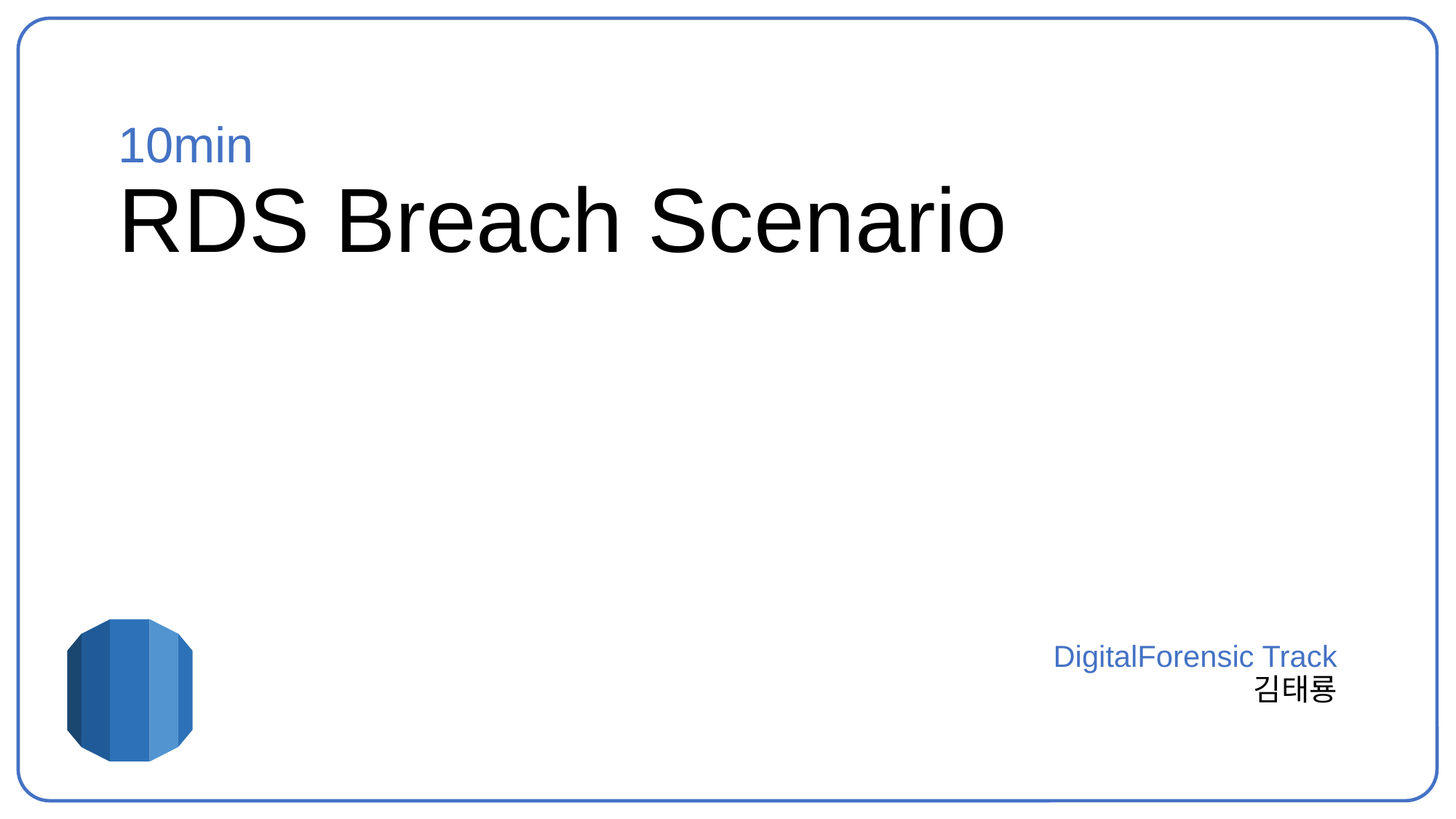

# 10min RDS Breach Scenario

DigitalForensic Track
김태룡